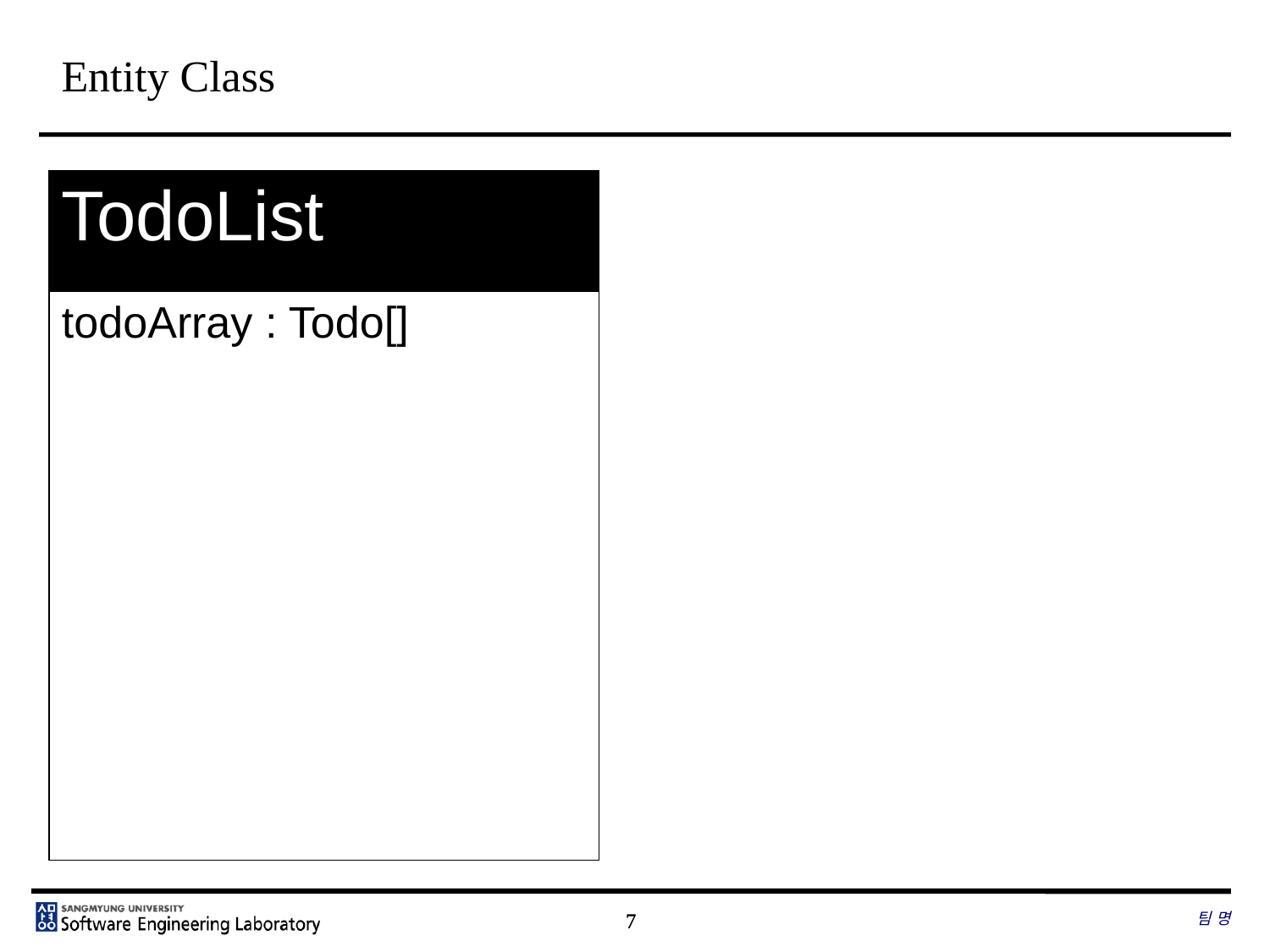

# Entity Class
| TodoList |
| --- |
| todoArray : Todo[] |
팀 명